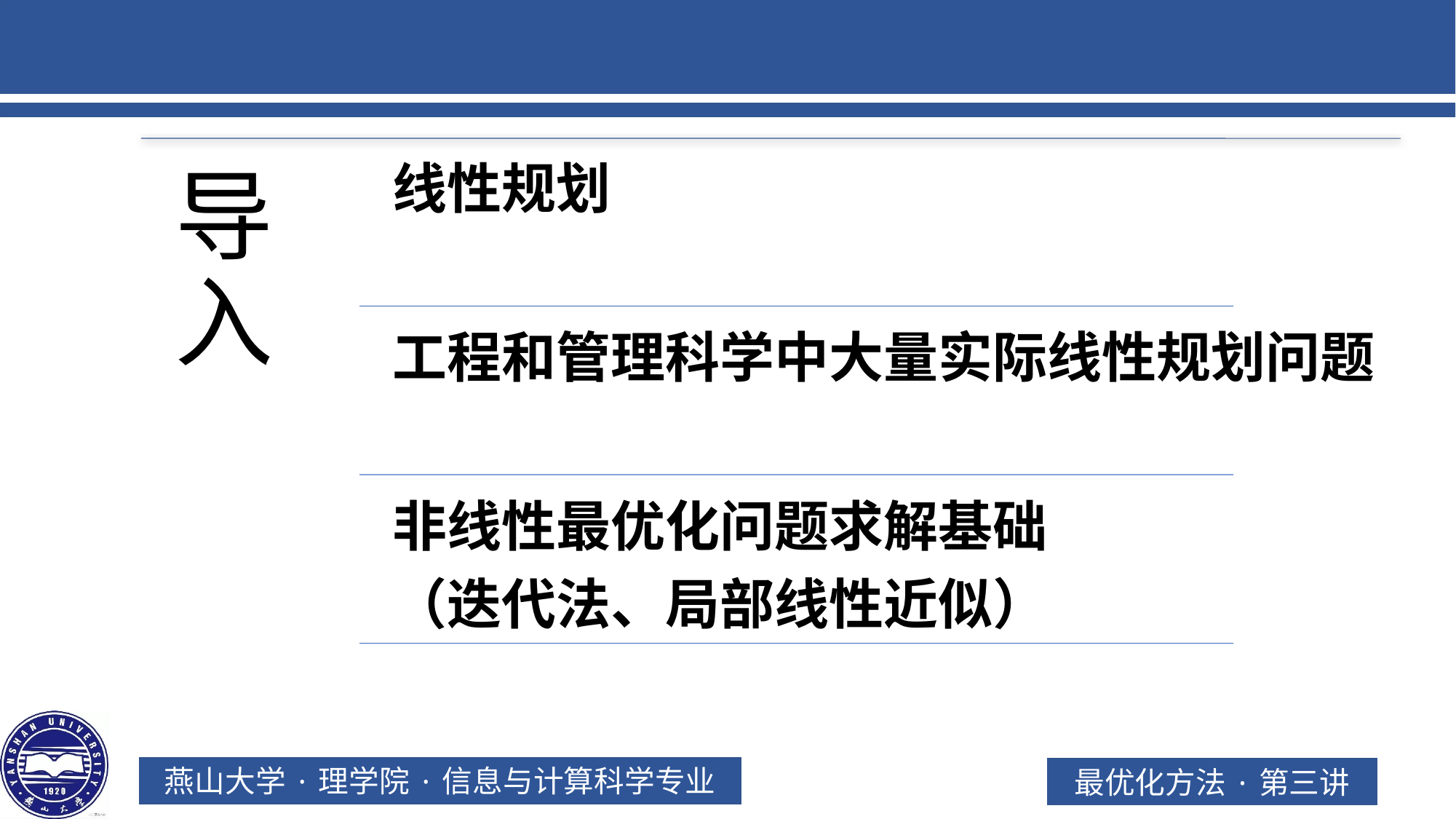

导入
线性规划
工程和管理科学中大量实际线性规划问题
非线性最优化问题求解基础
（迭代法、局部线性近似）